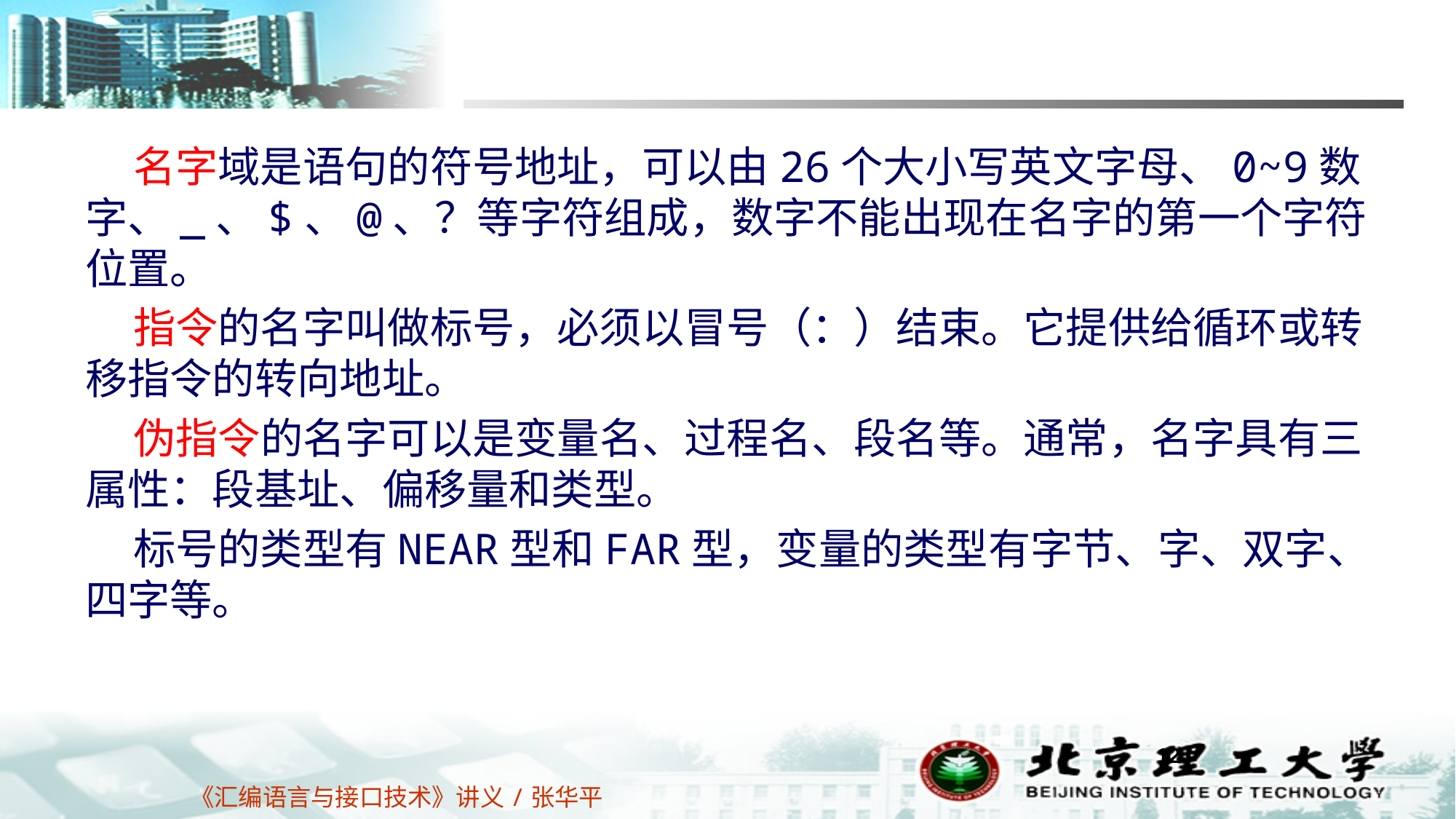

名字域是语句的符号地址，可以由26个大小写英文字母、0~9数字、_、$、@、？等字符组成，数字不能出现在名字的第一个字符位置。
    指令的名字叫做标号，必须以冒号（：）结束。它提供给循环或转移指令的转向地址。
    伪指令的名字可以是变量名、过程名、段名等。通常，名字具有三属性：段基址、偏移量和类型。
    标号的类型有NEAR型和FAR型，变量的类型有字节、字、双字、四字等。
12